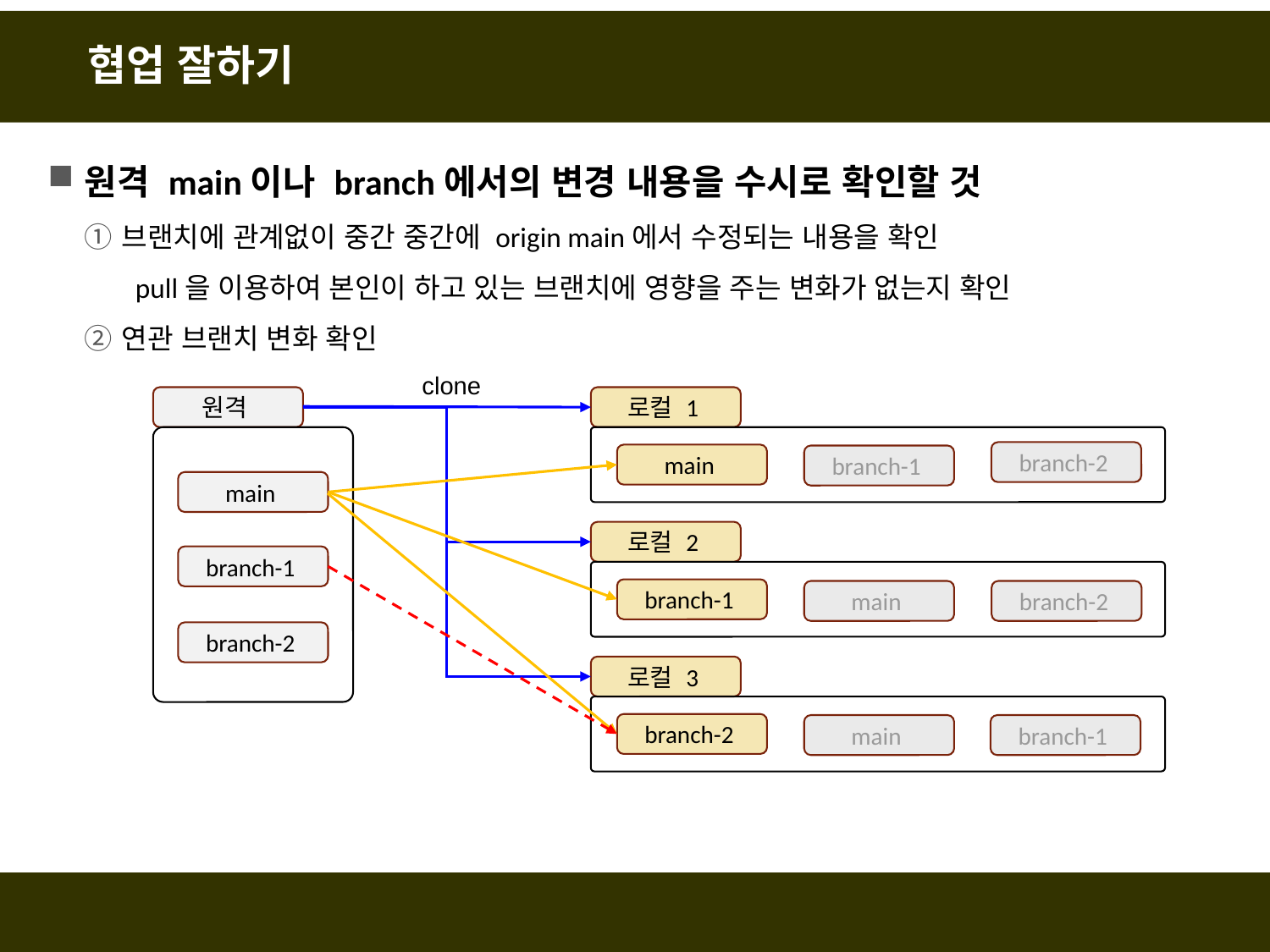

# 협업 잘하기
원격 main이나 branch에서의 변경 내용을 수시로 확인할 것
브랜치에 관계없이 중간 중간에 origin main에서 수정되는 내용을 확인
        pull을 이용하여 본인이 하고 있는 브랜치에 영향을 주는 변화가 없는지 확인
연관 브랜치 변화 확인

clone
원격
로컬 1

branch-2
main
branch-1
main
로컬 2
branch-1

branch-1
main
branch-2
branch-2
로컬 3

branch-2
main
branch-1